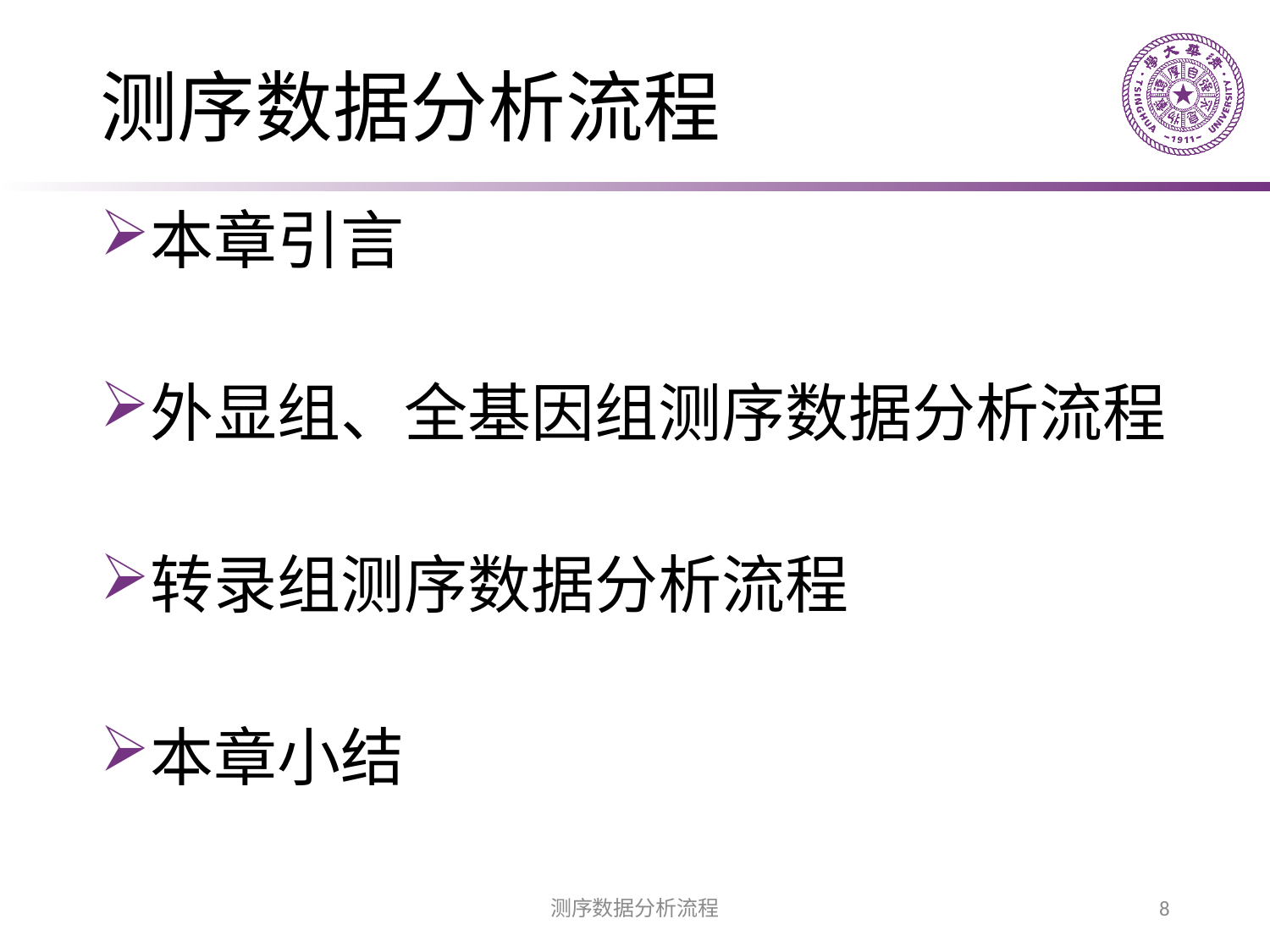

# 测序数据分析流程
本章引言

外显组、全基因组测序数据分析流程

转录组测序数据分析流程

本章小结
测序数据分析流程
8